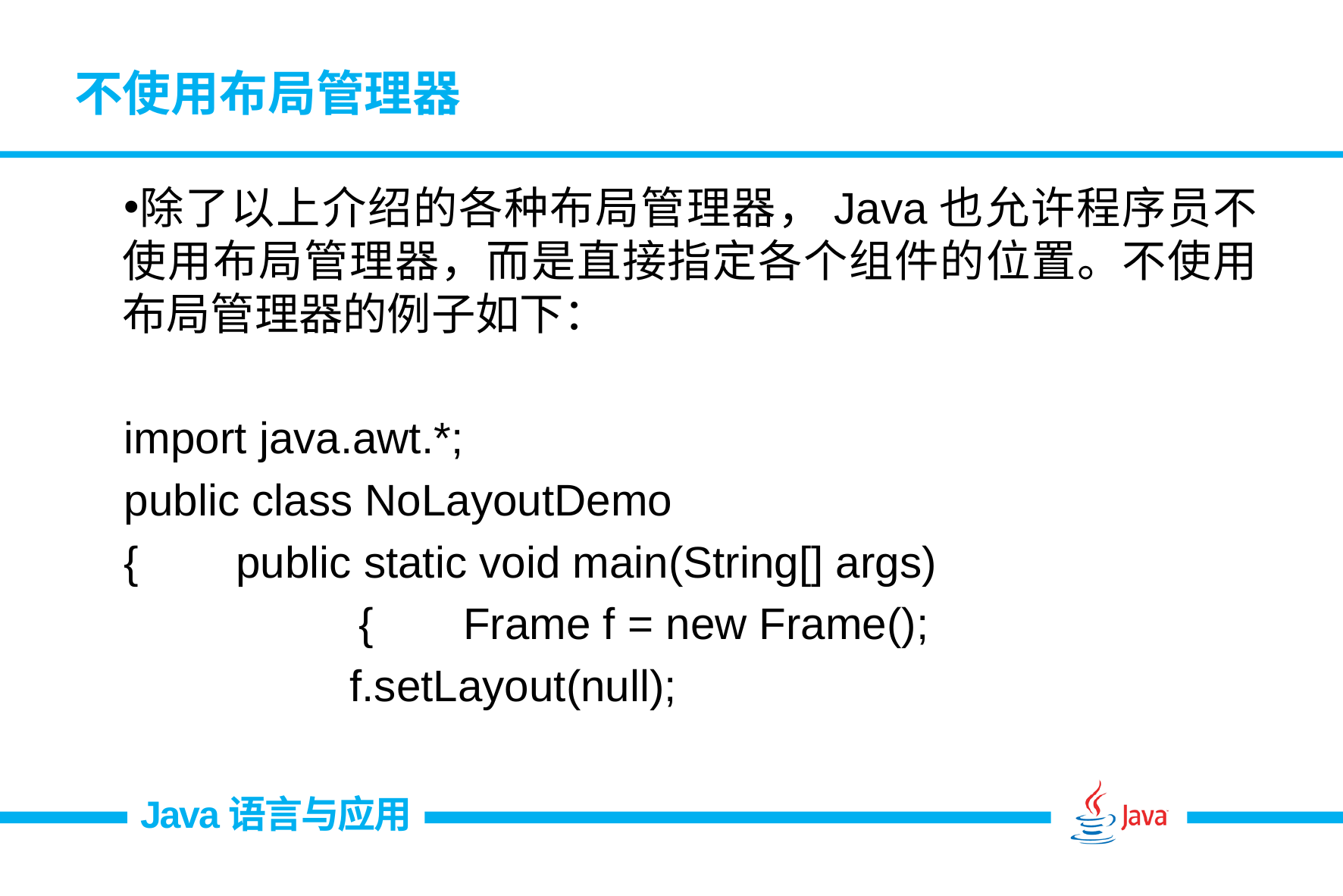

# 不使用布局管理器
除了以上介绍的各种布局管理器，Java也允许程序员不使用布局管理器，而是直接指定各个组件的位置。不使用布局管理器的例子如下：

import java.awt.*;
public class NoLayoutDemo
{	public static void main(String[] args)
	          {	Frame f = new Frame();
		f.setLayout(null);